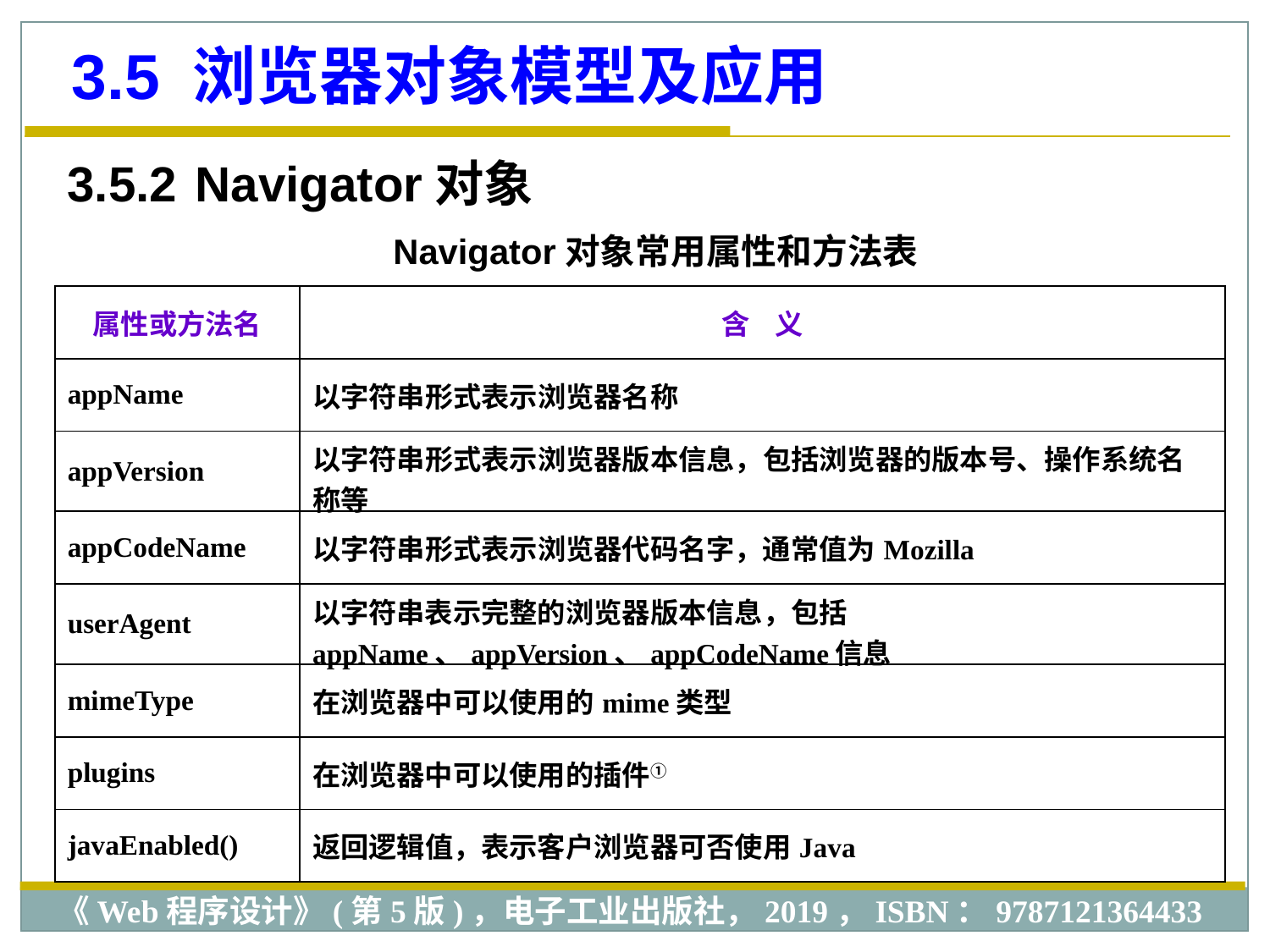

3.5 浏览器对象模型及应用
3.5.2  Navigator对象
 Navigator对象常用属性和方法表
| 属性或方法名 | 含 义 |
| --- | --- |
| appName | 以字符串形式表示浏览器名称 |
| appVersion | 以字符串形式表示浏览器版本信息，包括浏览器的版本号、操作系统名称等 |
| appCodeName | 以字符串形式表示浏览器代码名字，通常值为Mozilla |
| userAgent | 以字符串表示完整的浏览器版本信息，包括appName、appVersion、appCodeName信息 |
| mimeType | 在浏览器中可以使用的mime类型 |
| plugins | 在浏览器中可以使用的插件① |
| javaEnabled() | 返回逻辑值，表示客户浏览器可否使用Java |